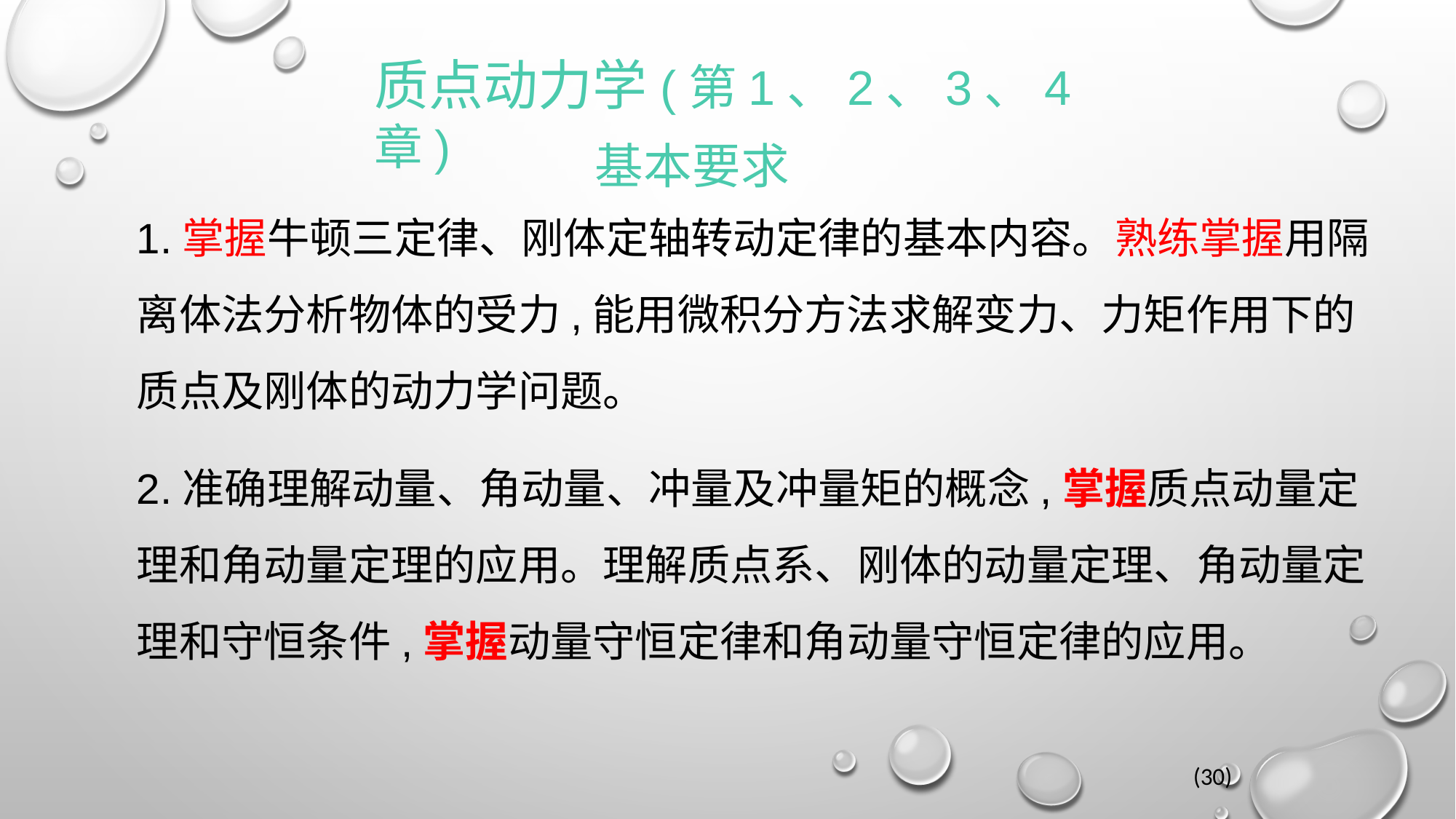

质点动力学(第1、2、3、4章)
基本要求
1.掌握牛顿三定律、刚体定轴转动定律的基本内容。熟练掌握用隔离体法分析物体的受力,能用微积分方法求解变力、力矩作用下的质点及刚体的动力学问题。
2.准确理解动量、角动量、冲量及冲量矩的概念,掌握质点动量定理和角动量定理的应用。理解质点系、刚体的动量定理、角动量定理和守恒条件,掌握动量守恒定律和角动量守恒定律的应用。
(30)